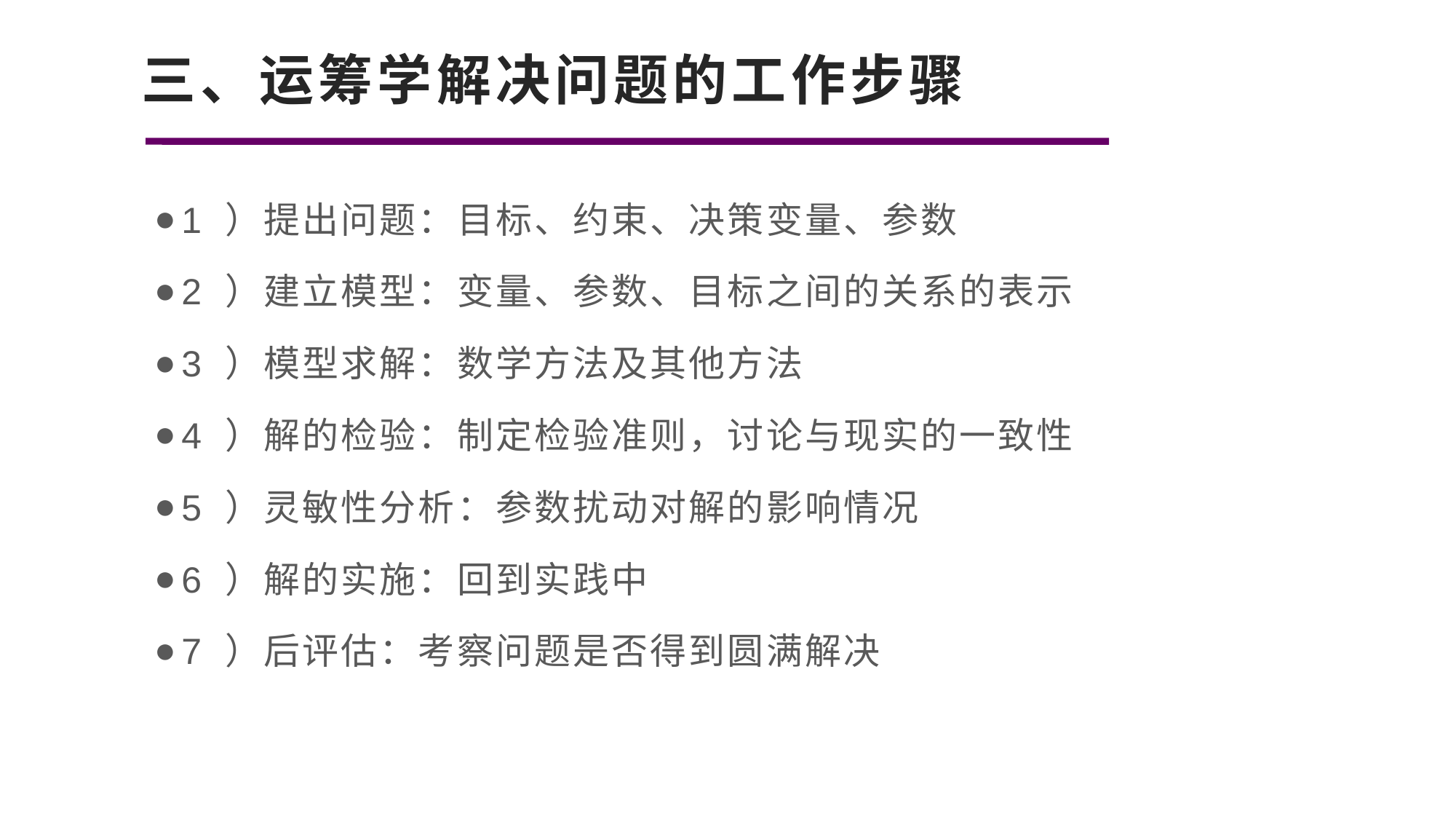

# 三、运筹学解决问题的工作步骤

1 ）提出问题：目标、约束、决策变量、参数
2 ）建立模型：变量、参数、目标之间的关系的表示
3 ）模型求解：数学方法及其他方法
4 ）解的检验：制定检验准则，讨论与现实的一致性
5 ）灵敏性分析：参数扰动对解的影响情况
6 ）解的实施：回到实践中
7 ）后评估：考察问题是否得到圆满解决